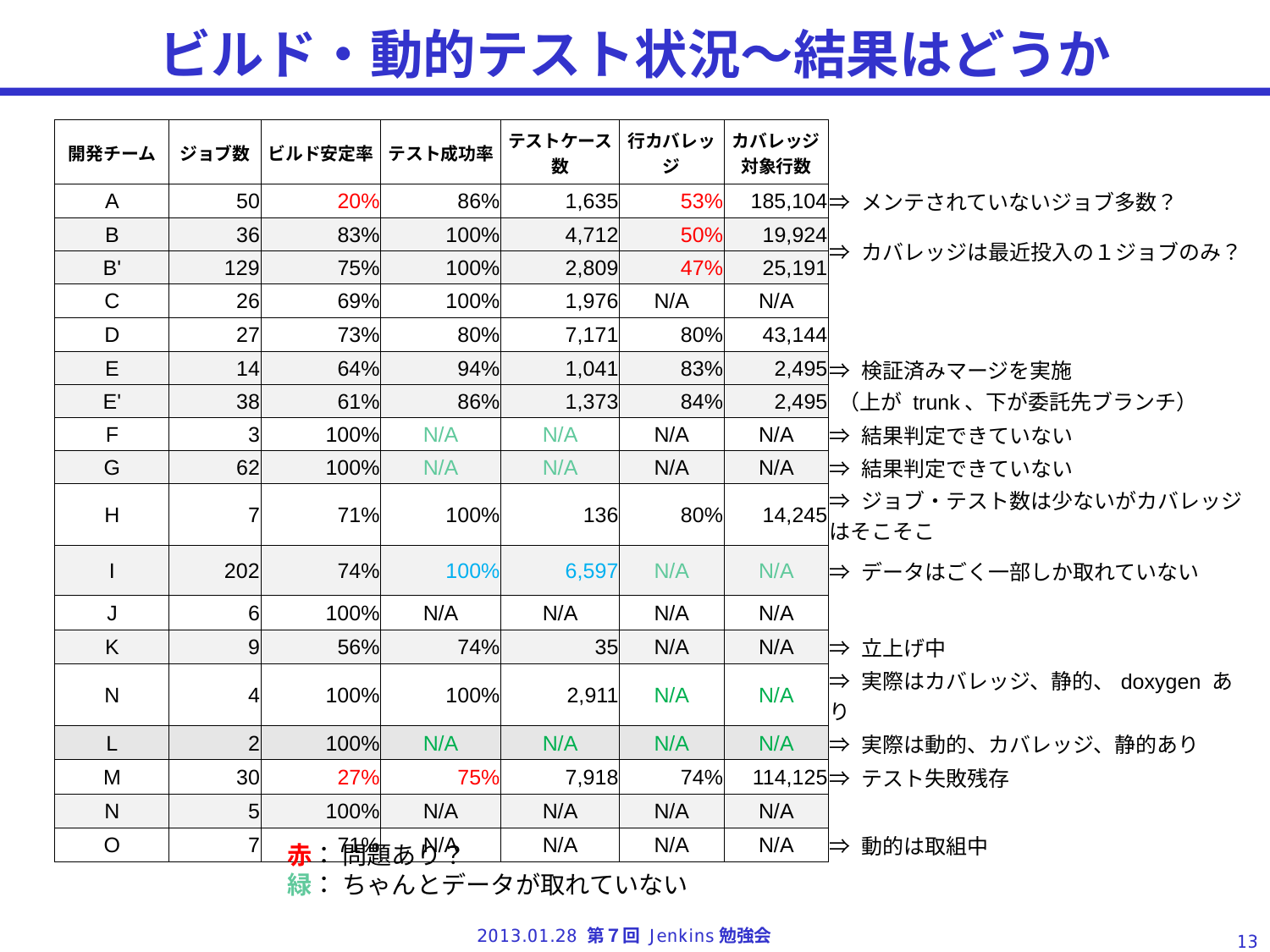

# ビルド・動的テスト状況～結果はどうか
|  |  |  |  |  |  |  |  |
| --- | --- | --- | --- | --- | --- | --- | --- |
| 開発チーム | ジョブ数 | ビルド安定率 | テスト成功率 | テストケース数 | 行カバレッジ | カバレッジ 対象行数 |  |
| A | 50 | 20% | 86% | 1,635 | 53% | 185,104 | ⇒ メンテされていないジョブ多数？ |
| B | 36 | 83% | 100% | 4,712 | 50% | 19,924 | ⇒ カバレッジは最近投入の１ジョブのみ？ |
| B' | 129 | 75% | 100% | 2,809 | 47% | 25,191 |  |
| C | 26 | 69% | 100% | 1,976 | N/A | N/A |  |
| D | 27 | 73% | 80% | 7,171 | 80% | 43,144 |  |
| E | 14 | 64% | 94% | 1,041 | 83% | 2,495 | ⇒ 検証済みマージを実施 （上が trunk、下が委託先ブランチ） |
| E' | 38 | 61% | 86% | 1,373 | 84% | 2,495 |  |
| F | 3 | 100% | N/A | N/A | N/A | N/A | ⇒ 結果判定できていない |
| G | 62 | 100% | N/A | N/A | N/A | N/A | ⇒ 結果判定できていない |
| H | 7 | 71% | 100% | 136 | 80% | 14,245 | ⇒ ジョブ・テスト数は少ないがカバレッジはそこそこ |
| I | 202 | 74% | 100% | 6,597 | N/A | N/A | ⇒ データはごく一部しか取れていない |
| J | 6 | 100% | N/A | N/A | N/A | N/A |  |
| K | 9 | 56% | 74% | 35 | N/A | N/A | ⇒ 立上げ中 |
| N | 4 | 100% | 100% | 2,911 | N/A | N/A | ⇒ 実際はカバレッジ、静的、doxygen あり |
| L | 2 | 100% | N/A | N/A | N/A | N/A | ⇒ 実際は動的、カバレッジ、静的あり |
| M | 30 | 27% | 75% | 7,918 | 74% | 114,125 | ⇒ テスト失敗残存 |
| N | 5 | 100% | N/A | N/A | N/A | N/A |  |
| O | 7 | 71% | N/A | N/A | N/A | N/A | ⇒ 動的は取組中 |
赤： 問題あり？
緑： ちゃんとデータが取れていない